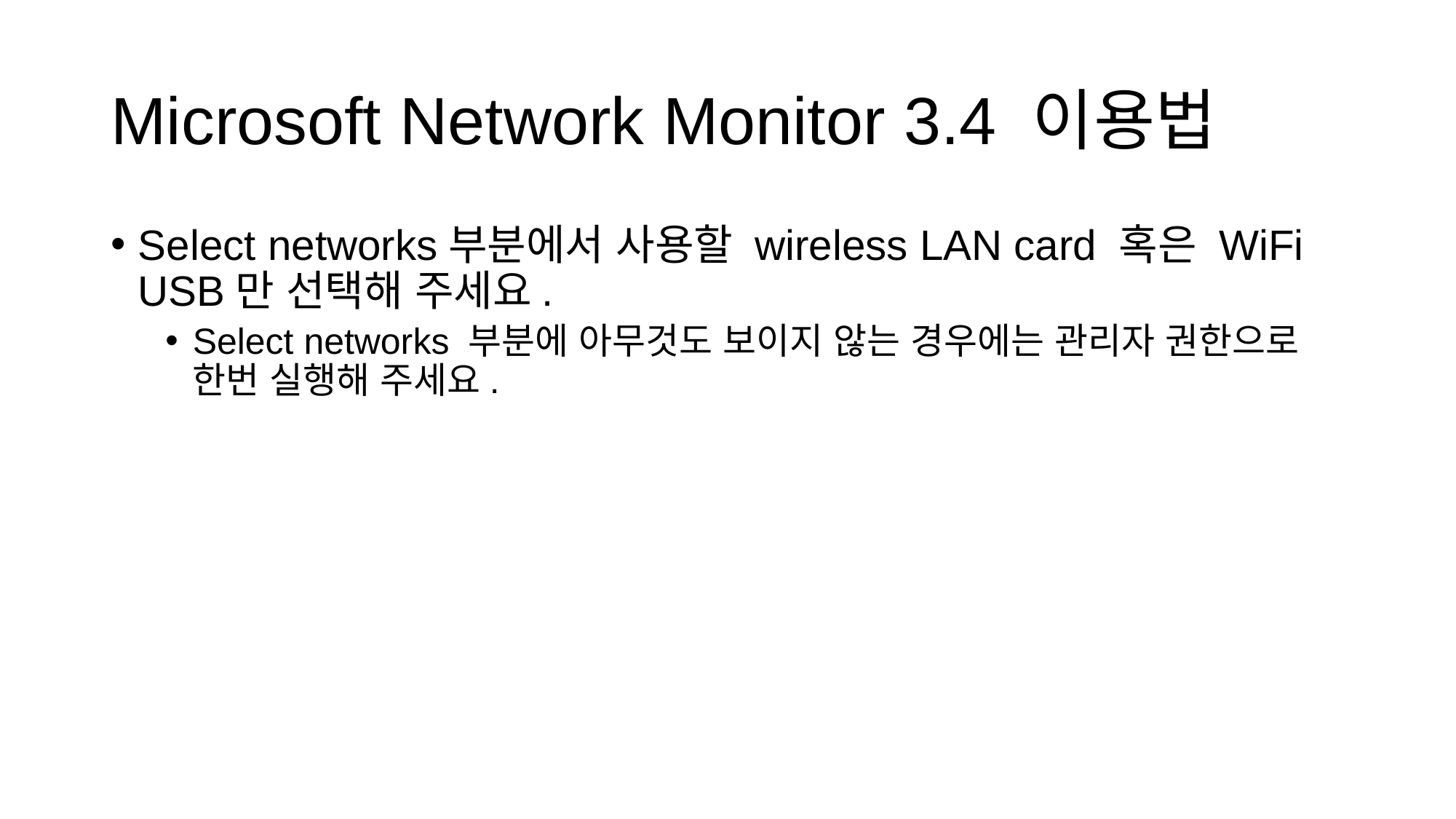

# Microsoft Network Monitor 3.4 이용법
Select networks부분에서 사용할 wireless LAN card 혹은 WiFi USB만 선택해 주세요.
Select networks 부분에 아무것도 보이지 않는 경우에는 관리자 권한으로 한번 실행해 주세요.